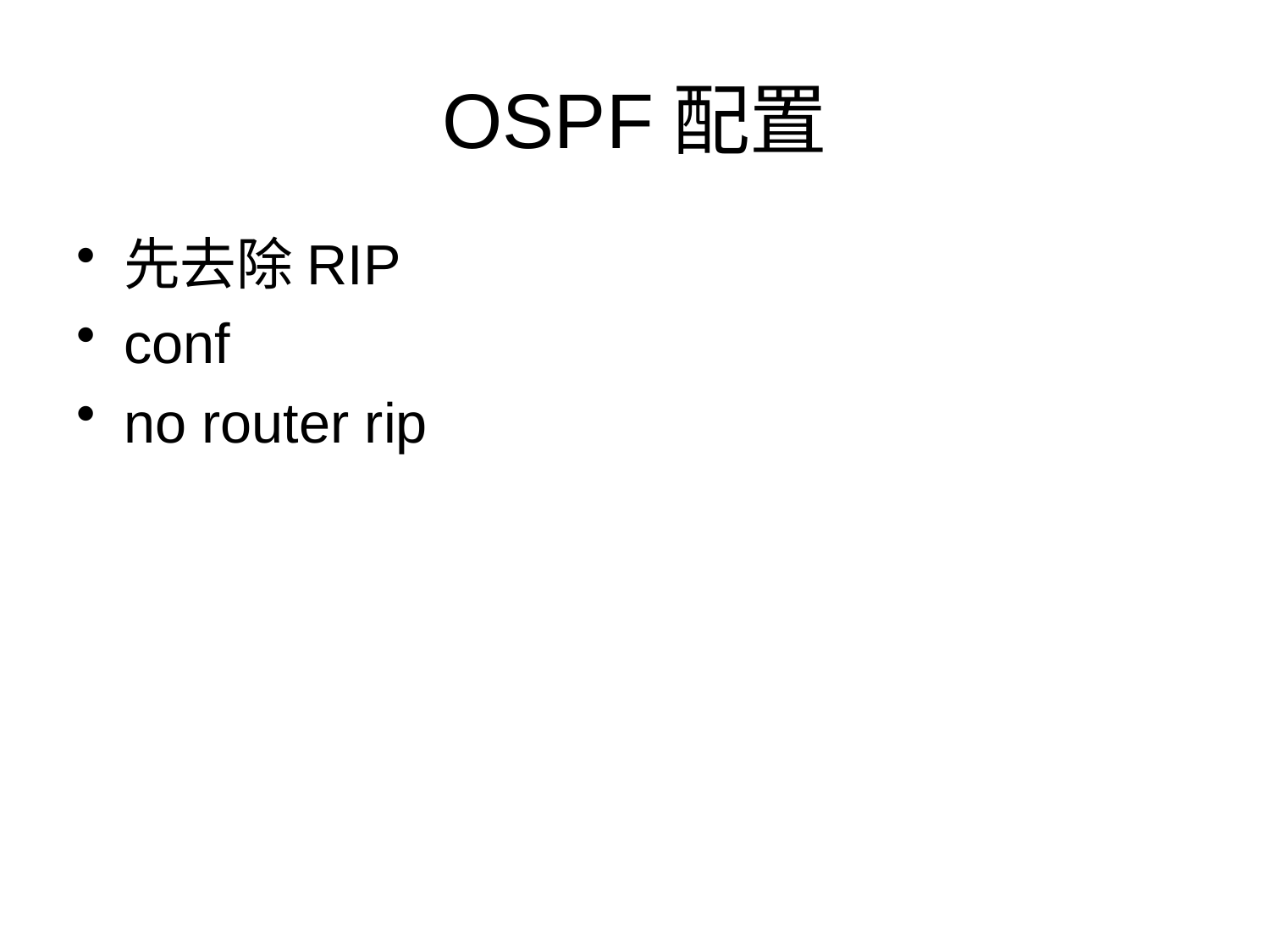

# OSPF配置
先去除RIP
conf
no router rip